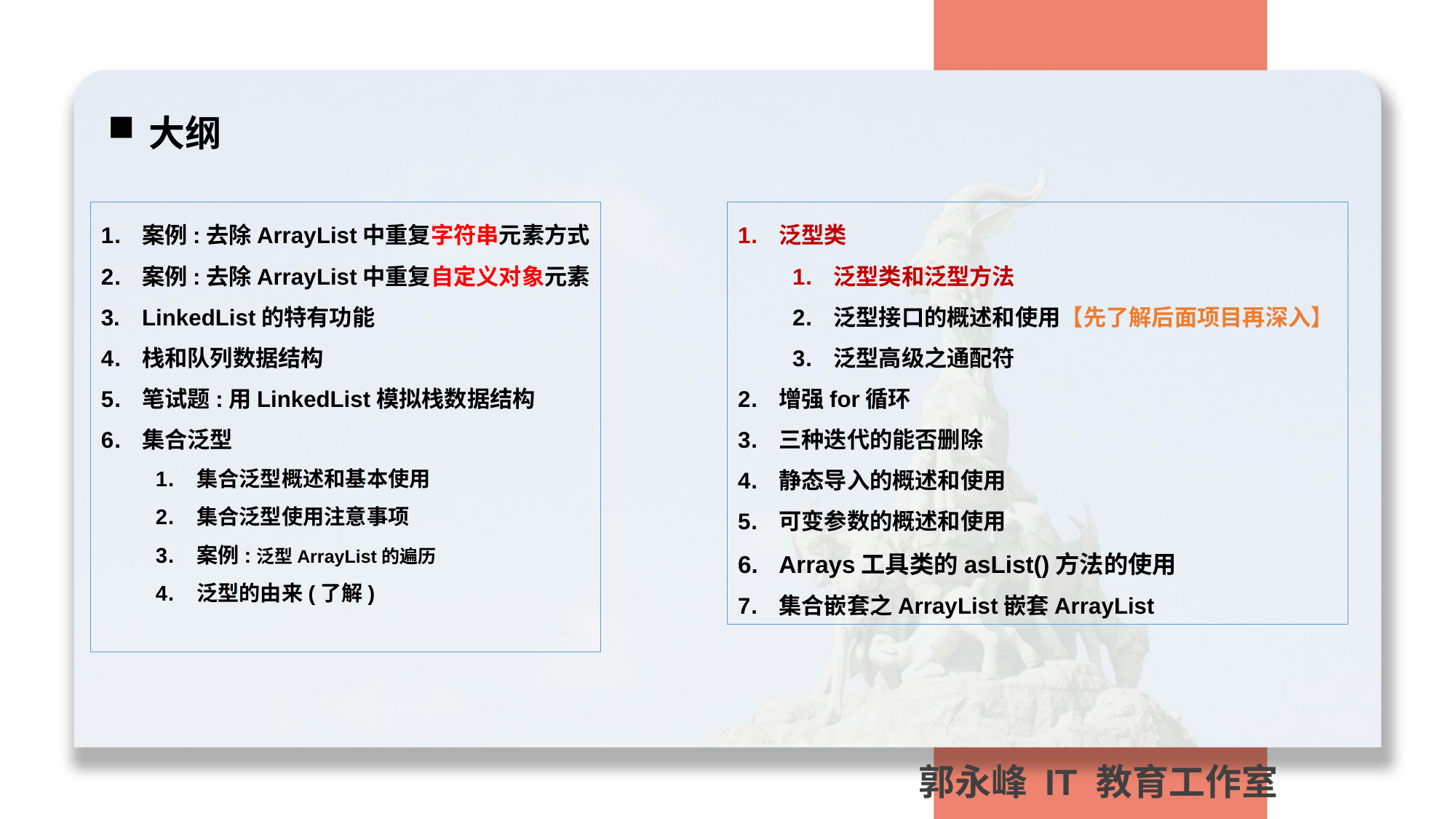

大纲
案例:去除ArrayList中重复字符串元素方式
案例:去除ArrayList中重复自定义对象元素
LinkedList的特有功能
栈和队列数据结构
笔试题:用LinkedList模拟栈数据结构
集合泛型
集合泛型概述和基本使用
集合泛型使用注意事项
案例:泛型ArrayList的遍历
泛型的由来(了解)

泛型类
泛型类和泛型方法
泛型接口的概述和使用【先了解后面项目再深入】
泛型高级之通配符
增强for循环
三种迭代的能否删除
静态导入的概述和使用
可变参数的概述和使用
Arrays工具类的asList()方法的使用
集合嵌套之ArrayList嵌套ArrayList